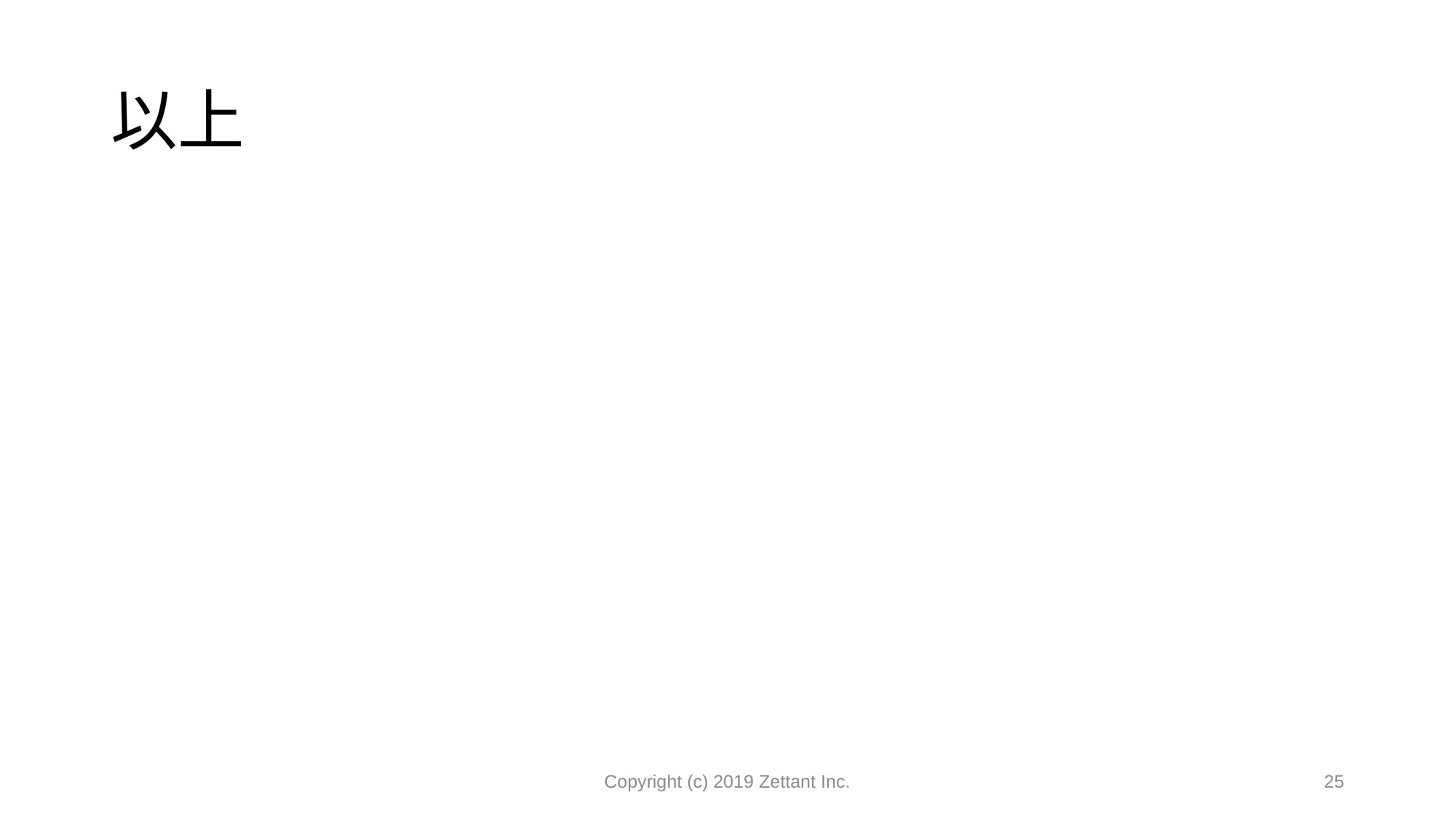

# 以上
Copyright (c) 2019 Zettant Inc.
25